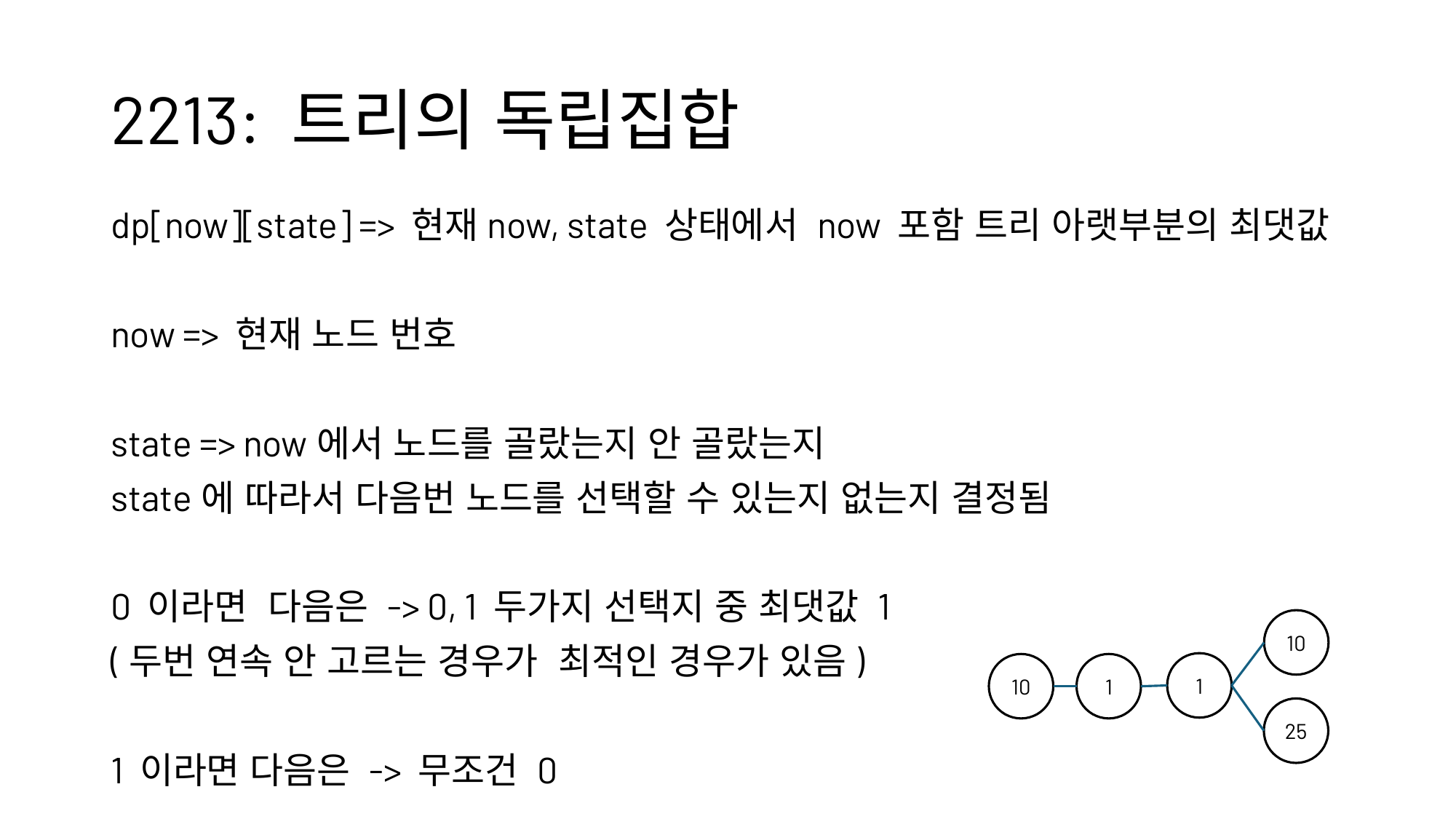

# 2213: 트리의 독립집합
dp[now][state] => 현재now, state 상태에서 now 포함 트리 아랫부분의 최댓값

now => 현재 노드 번호

state => now에서 노드를 골랐는지 안 골랐는지
state에 따라서 다음번 노드를 선택할 수 있는지 없는지 결정됨

0 이라면  다음은 -> 0, 1 두가지 선택지 중 최댓값 1
(두번 연속 안 고르는 경우가  최적인 경우가 있음)

1 이라면 다음은 -> 무조건 0
10
1
10
1
25